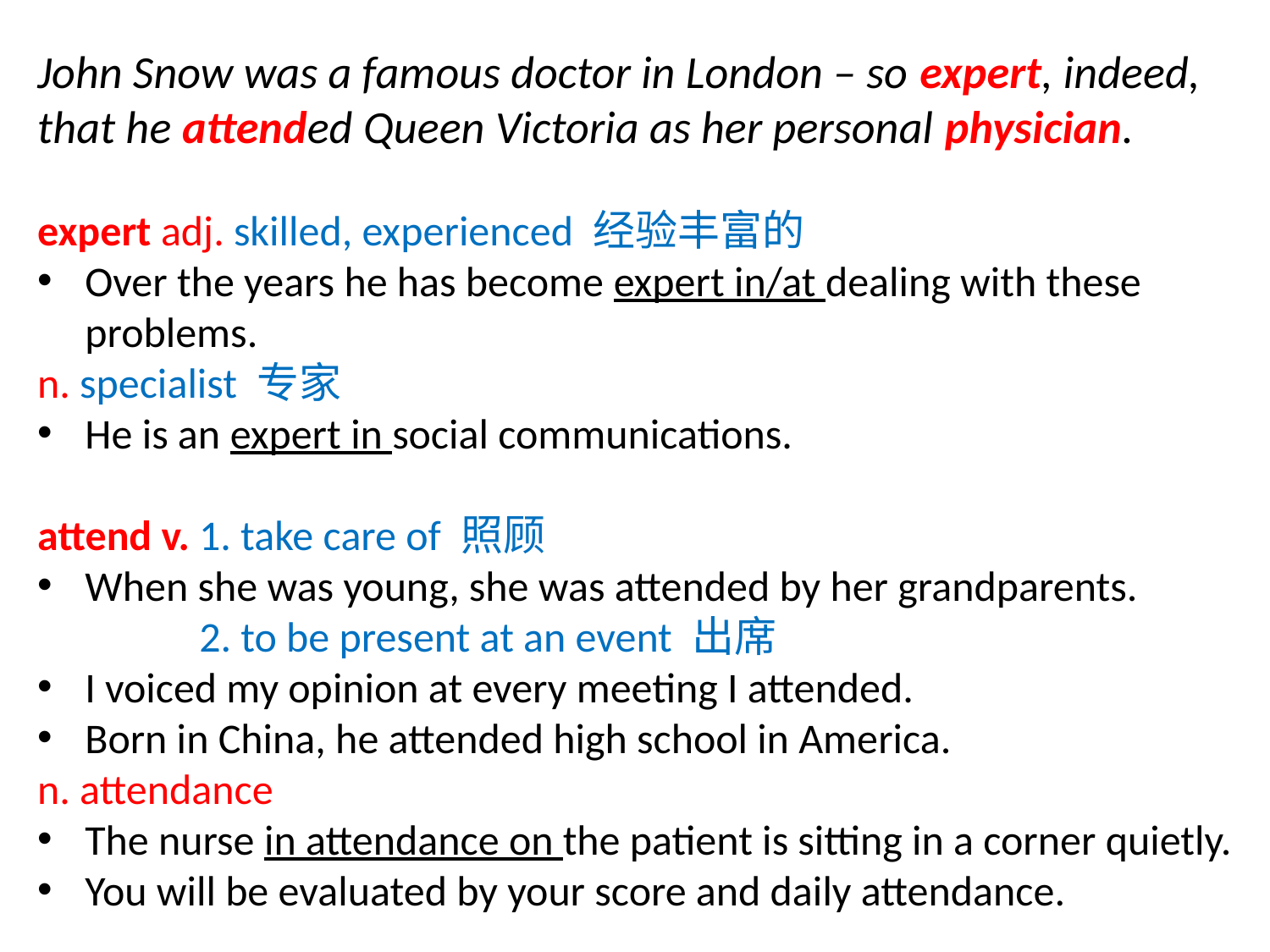

John Snow was a famous doctor in London – so expert, indeed, that he attended Queen Victoria as her personal physician.

expert adj. skilled, experienced 经验丰富的
Over the years he has become expert in/at dealing with these problems.
n. specialist 专家
He is an expert in social communications.

attend v. 1. take care of 照顾
When she was young, she was attended by her grandparents.
                 2. to be present at an event 出席
I voiced my opinion at every meeting I attended.
Born in China, he attended high school in America.
n. attendance
The nurse in attendance on the patient is sitting in a corner quietly.
You will be evaluated by your score and daily attendance.